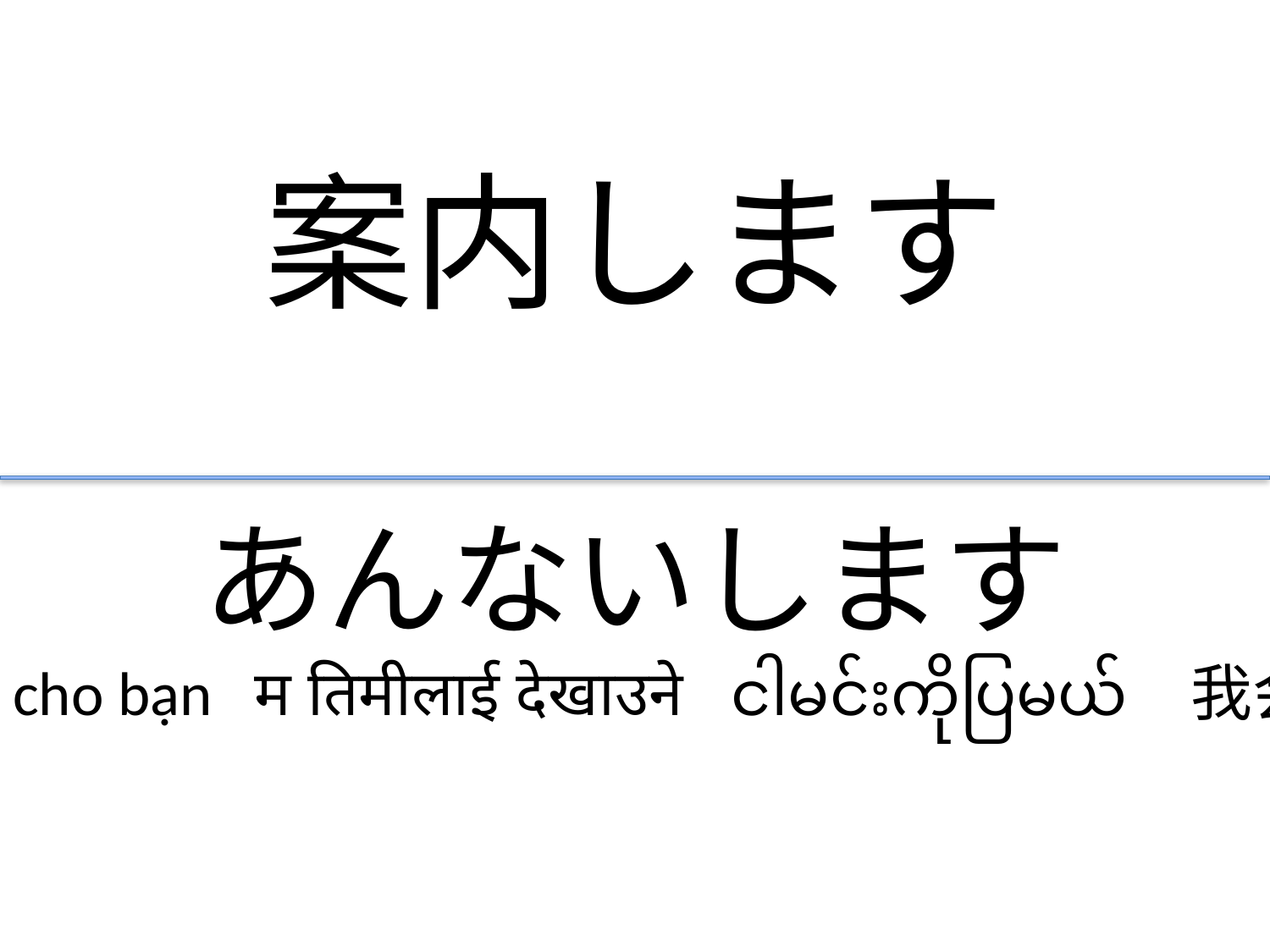

案内します

あんないします
I'll show you   Tôi sẽ chỉ cho bạn   म तिमीलाई देखाउने   ငါမင်းကိုပြမယ်   我会告诉你   我會告訴你